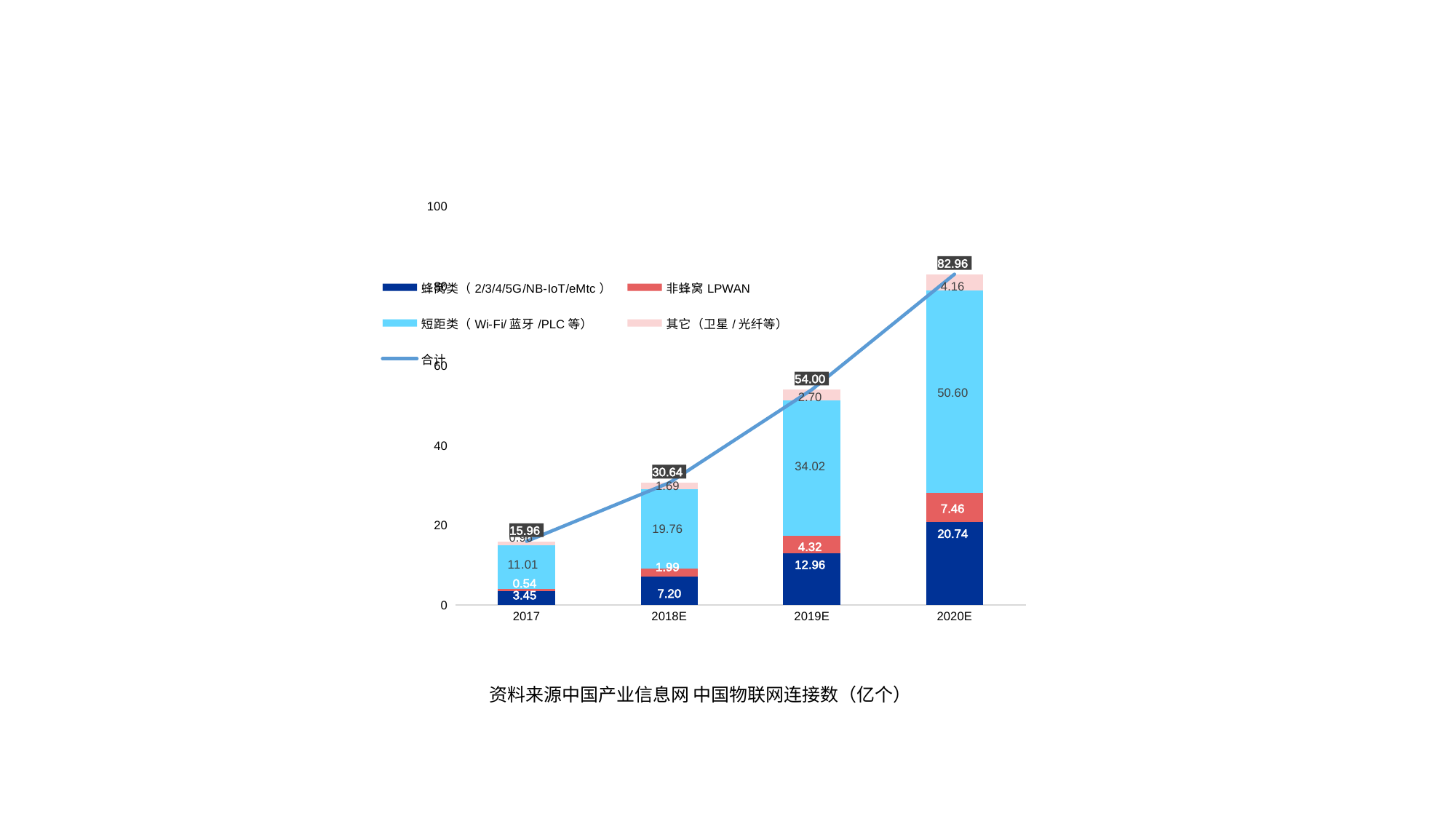

### Chart

| Category | 蜂窝类（2/3/4/5G/NB-IoT/eMtc） | 非蜂窝LPWAN | 短距类（Wi-Fi/蓝牙/PLC等） | 其它（卫星/光纤等） | 合计 |
|---|---|---|---|---|---|
| 2017 | 3.45 | 0.54 | 11.01 | 0.96 | 15.96 |
| 2018E | 7.2 | 1.99 | 19.76 | 1.69 | 30.64 |
| 2019E | 12.96 | 4.319999999999998 | 34.02 | 2.7 | 54.0 |
| 2020E | 20.74 | 7.46 | 50.6 | 4.159999999999998 | 82.96 |
资料来源中国产业信息网 中国物联网连接数（亿个）